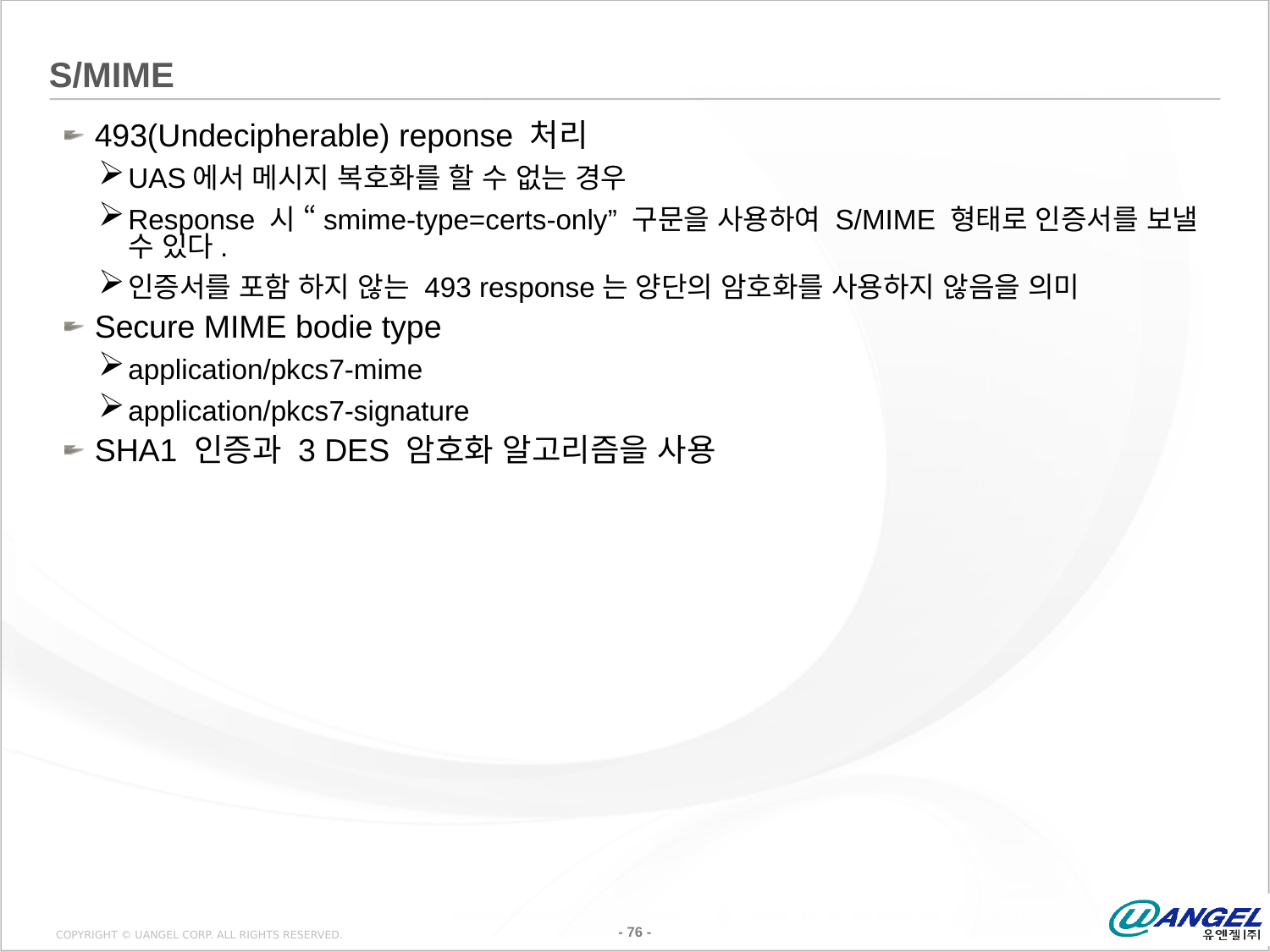

# S/MIME

493(Undecipherable) reponse 처리
UAS에서 메시지 복호화를 할 수 없는 경우
Response 시 “smime-type=certs-only” 구문을 사용하여 S/MIME 형태로 인증서를 보낼 수 있다.
인증서를 포함 하지 않는 493 response는 양단의 암호화를 사용하지 않음을 의미
Secure MIME bodie type
application/pkcs7-mime
application/pkcs7-signature
SHA1 인증과 3 DES 암호화 알고리즘을 사용